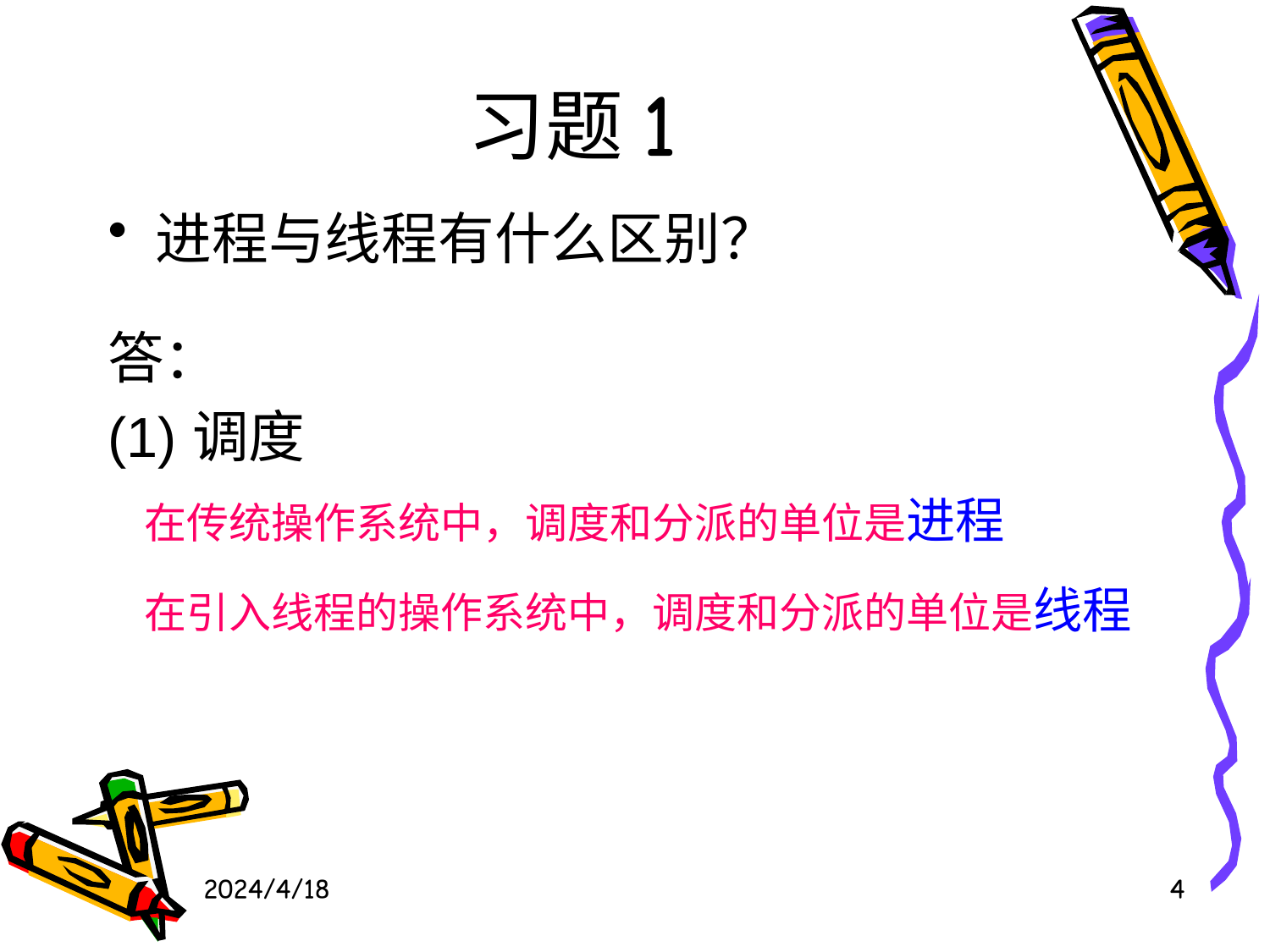

# 习题1
进程与线程有什么区别？
答：
调度
     在传统操作系统中，调度和分派的单位是进程
     在引入线程的操作系统中，调度和分派的单位是线程
2024/4/18
4